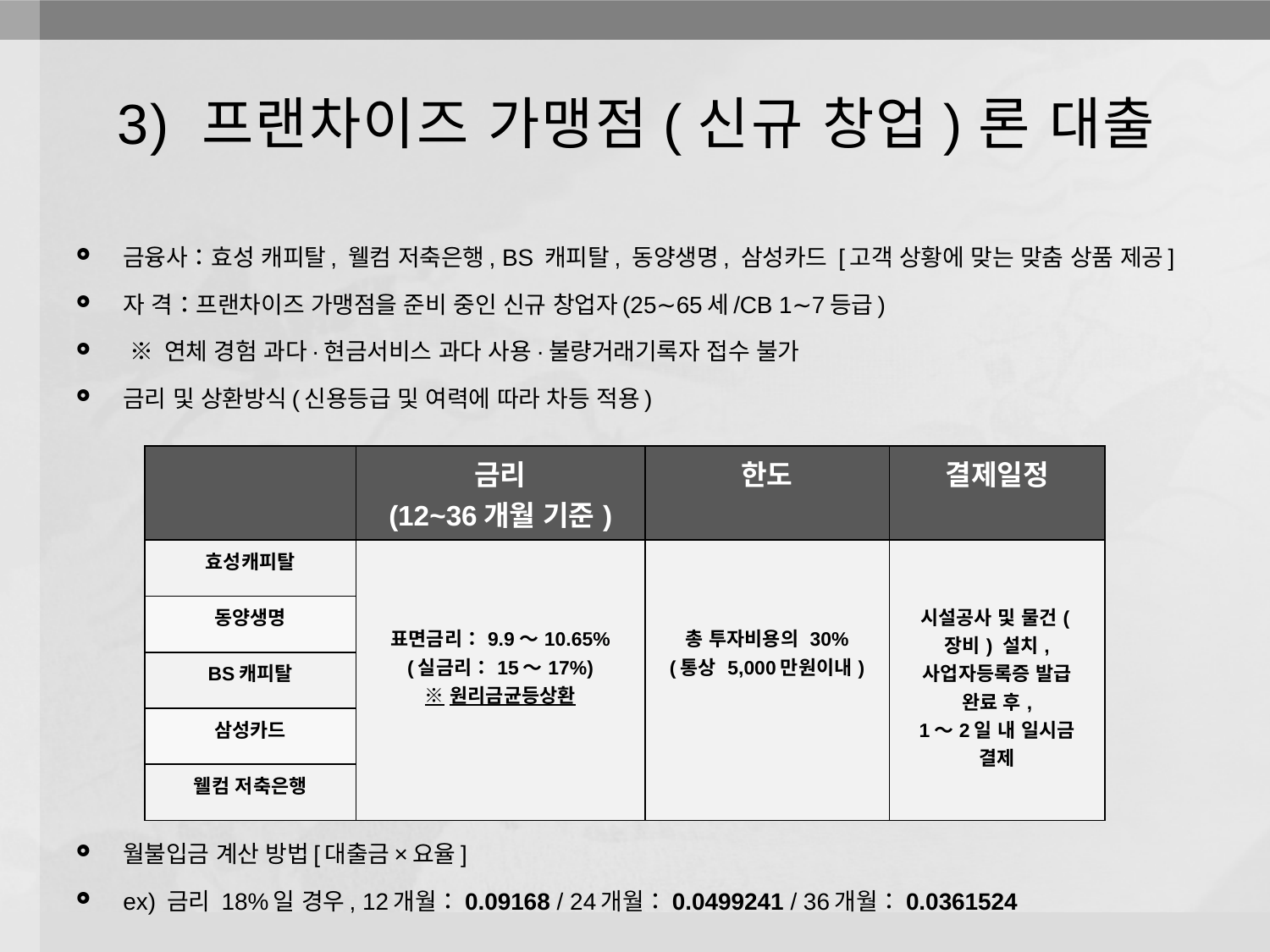

# 3) 프랜차이즈 가맹점(신규 창업)론 대출
금융사：효성 캐피탈, 웰컴 저축은행, BS 캐피탈, 동양생명, 삼성카드 [고객 상황에 맞는 맞춤 상품 제공]
자 격：프랜차이즈 가맹점을 준비 중인 신규 창업자(25∼65세/CB 1∼7등급)
 ※ 연체 경험 과다·현금서비스 과다 사용·불량거래기록자 접수 불가
금리 및 상환방식(신용등급 및 여력에 따라 차등 적용)

월불입금 계산 방법[대출금×요율]
ex) 금리 18%일 경우, 12개월：0.09168 / 24개월：0.0499241 / 36개월：0.0361524

|  | 금리 (12~36개월 기준) | 한도 | 결제일정 |
| --- | --- | --- | --- |
| 효성캐피탈 | 표면금리：9.9～10.65% (실금리：15～17%) ※원리금균등상환 | 총 투자비용의 30% (통상 5,000만원이내) | 시설공사 및 물건(장비) 설치, 사업자등록증 발급 완료 후, 1～2일 내 일시금 결제 |
| 동양생명 |  |  |  |
| BS캐피탈 |  |  |  |
| 삼성카드 |  |  |  |
| 웰컴 저축은행 |  |  |  |